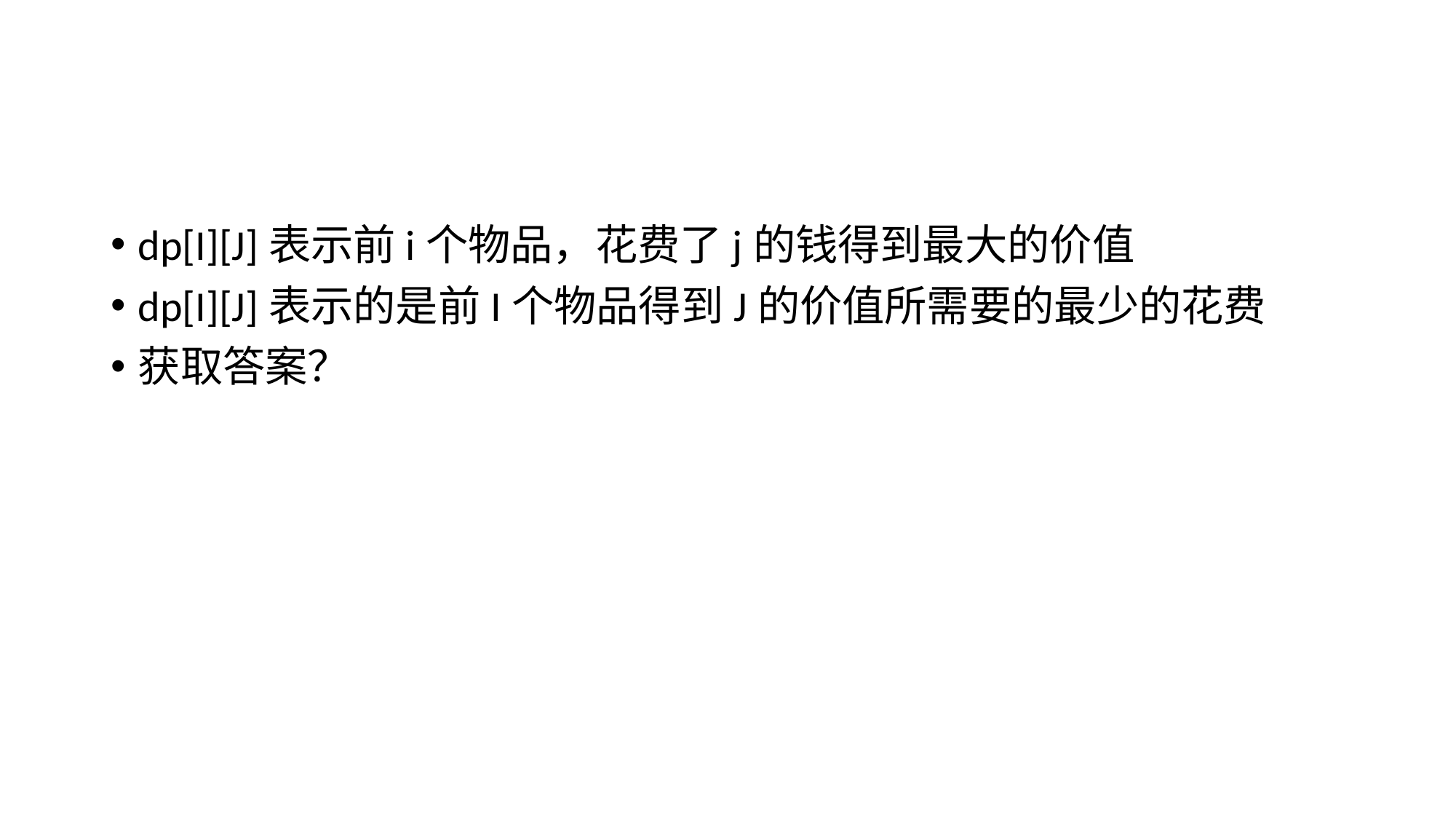

#
dp[I][J]表示前i个物品，花费了j的钱得到最大的价值
dp[I][J]表示的是前I个物品得到J的价值所需要的最少的花费
获取答案？